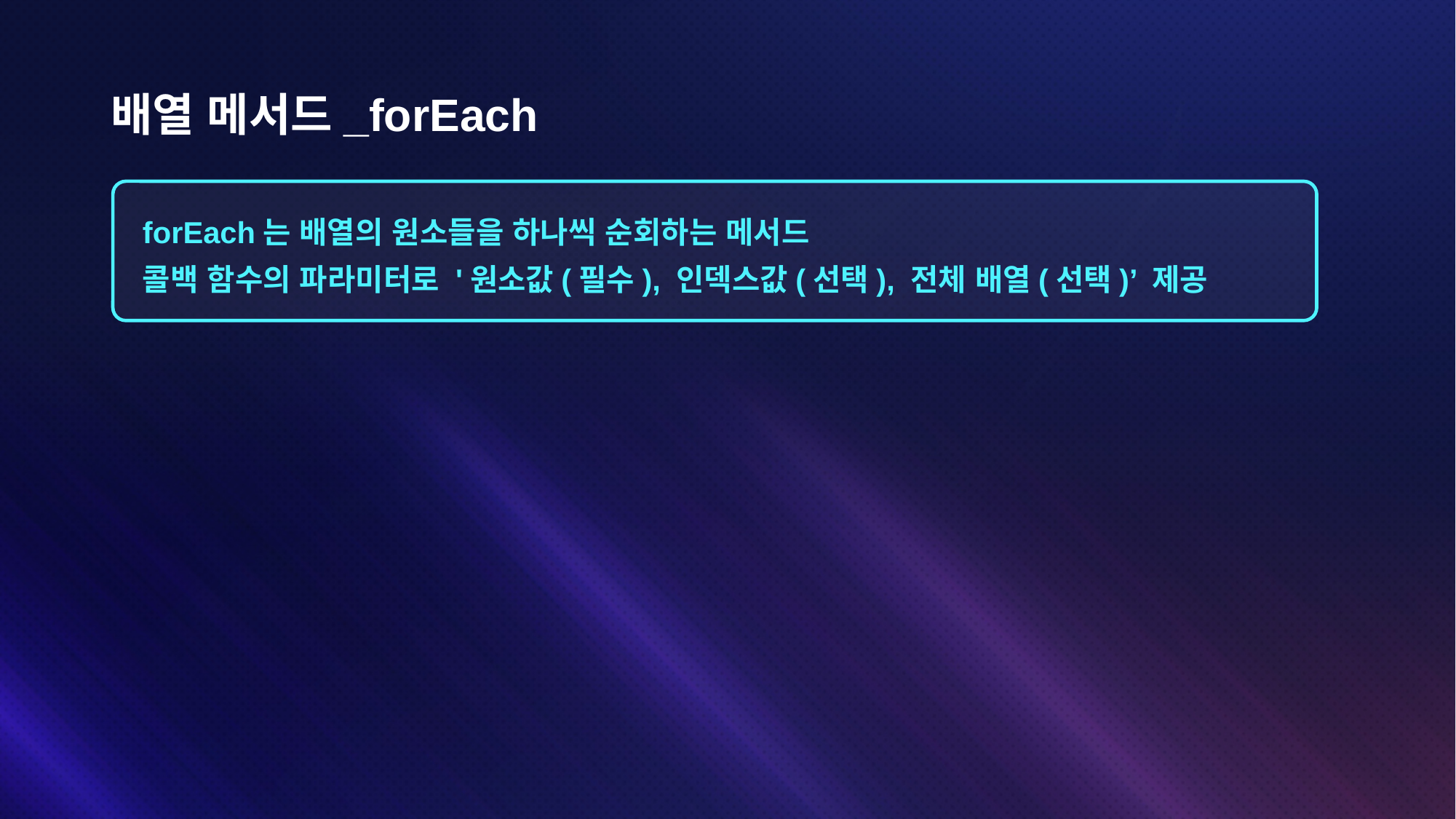

# 배열 메서드_forEach
forEach는 배열의 원소들을 하나씩 순회하는 메서드
콜백 함수의 파라미터로 '원소값(필수), 인덱스값(선택), 전체 배열(선택)’ 제공